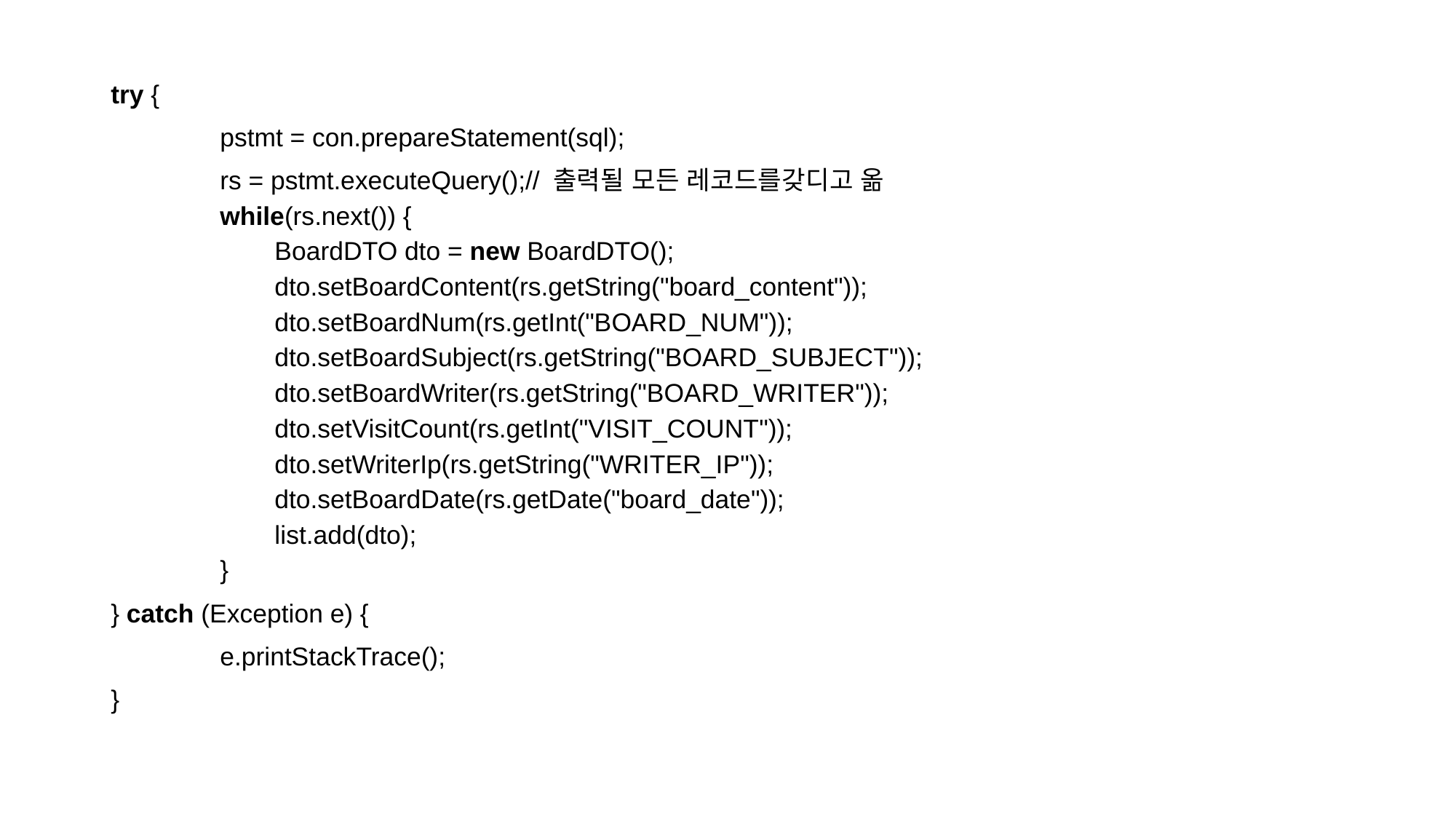

try {
	pstmt = con.prepareStatement(sql);
	rs = pstmt.executeQuery();// 출력될 모든 레코드를갖디고 옮
while(rs.next()) {
BoardDTO dto = new BoardDTO();
dto.setBoardContent(rs.getString("board_content"));
dto.setBoardNum(rs.getInt("BOARD_NUM"));
dto.setBoardSubject(rs.getString("BOARD_SUBJECT"));
dto.setBoardWriter(rs.getString("BOARD_WRITER"));
dto.setVisitCount(rs.getInt("VISIT_COUNT"));
dto.setWriterIp(rs.getString("WRITER_IP"));
dto.setBoardDate(rs.getDate("board_date"));
list.add(dto);
}
} catch (Exception e) {
	e.printStackTrace();
}